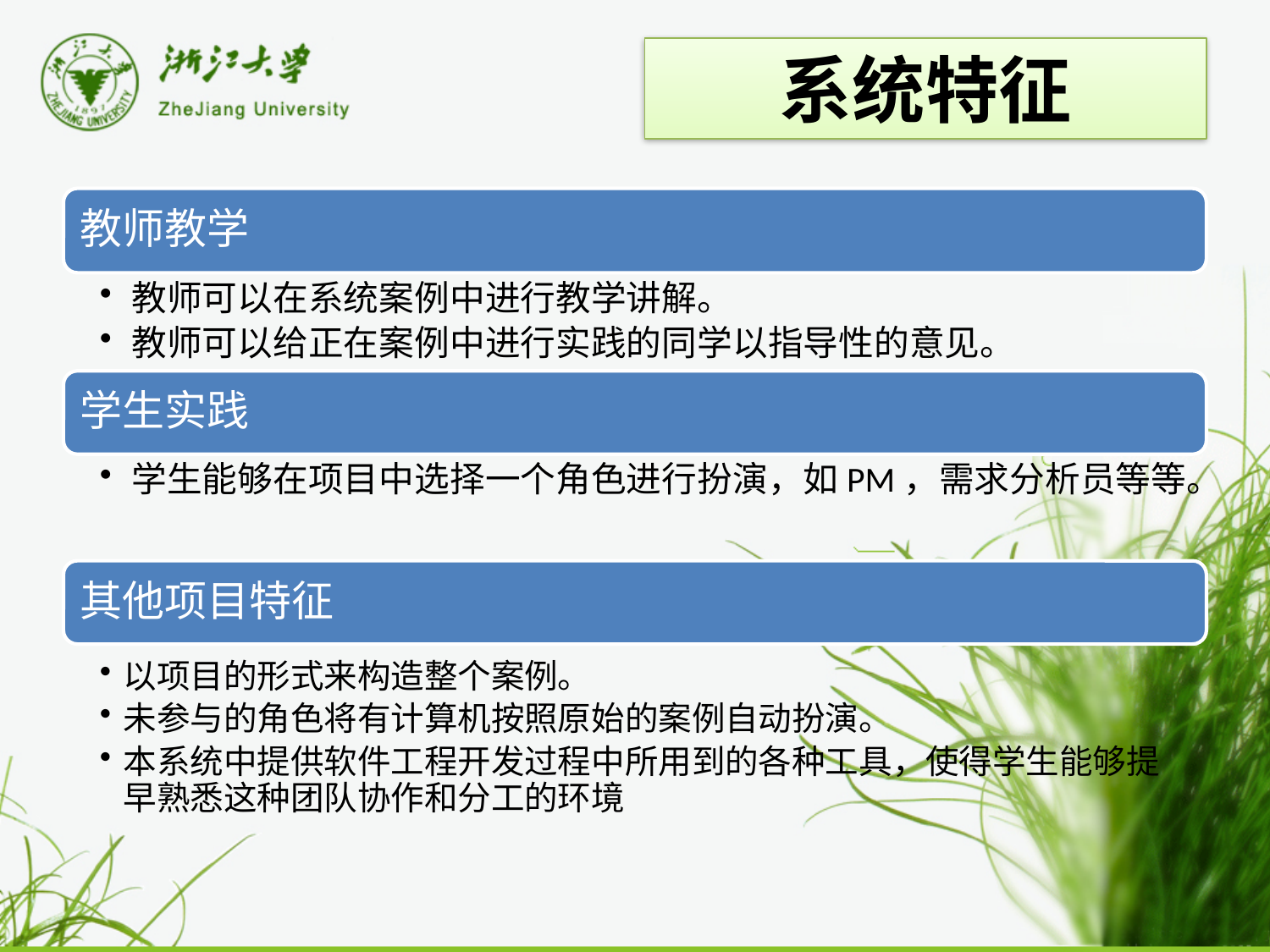

# 系统特征
教师教学
教师可以在系统案例中进行教学讲解。
教师可以给正在案例中进行实践的同学以指导性的意见。
学生实践
学生能够在项目中选择一个角色进行扮演，如PM，需求分析员等等。
其他项目特征
以项目的形式来构造整个案例。
未参与的角色将有计算机按照原始的案例自动扮演。
本系统中提供软件工程开发过程中所用到的各种工具，使得学生能够提早熟悉这种团队协作和分工的环境